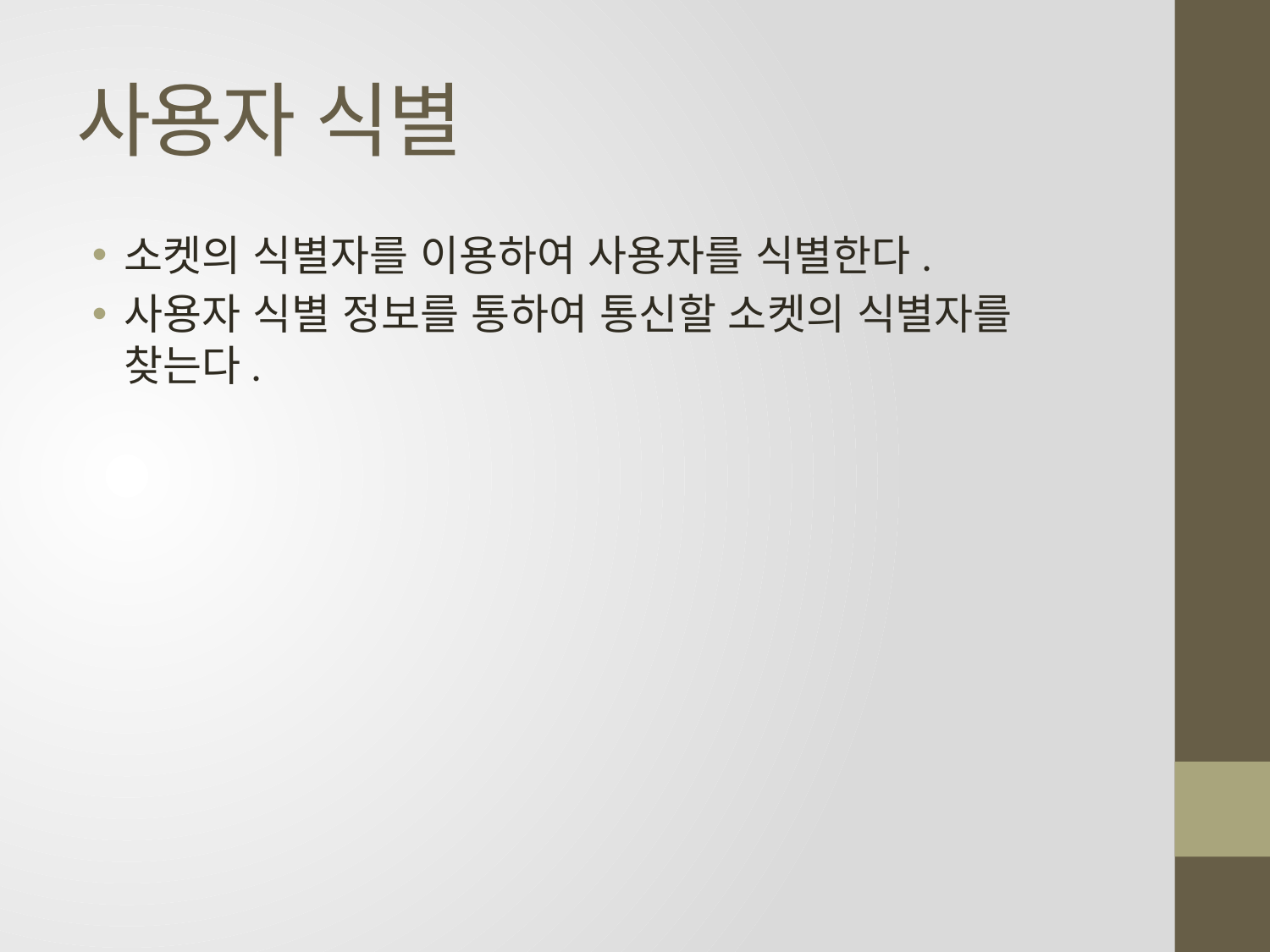

# 사용자 식별
소켓의 식별자를 이용하여 사용자를 식별한다.
사용자 식별 정보를 통하여 통신할 소켓의 식별자를 찾는다.